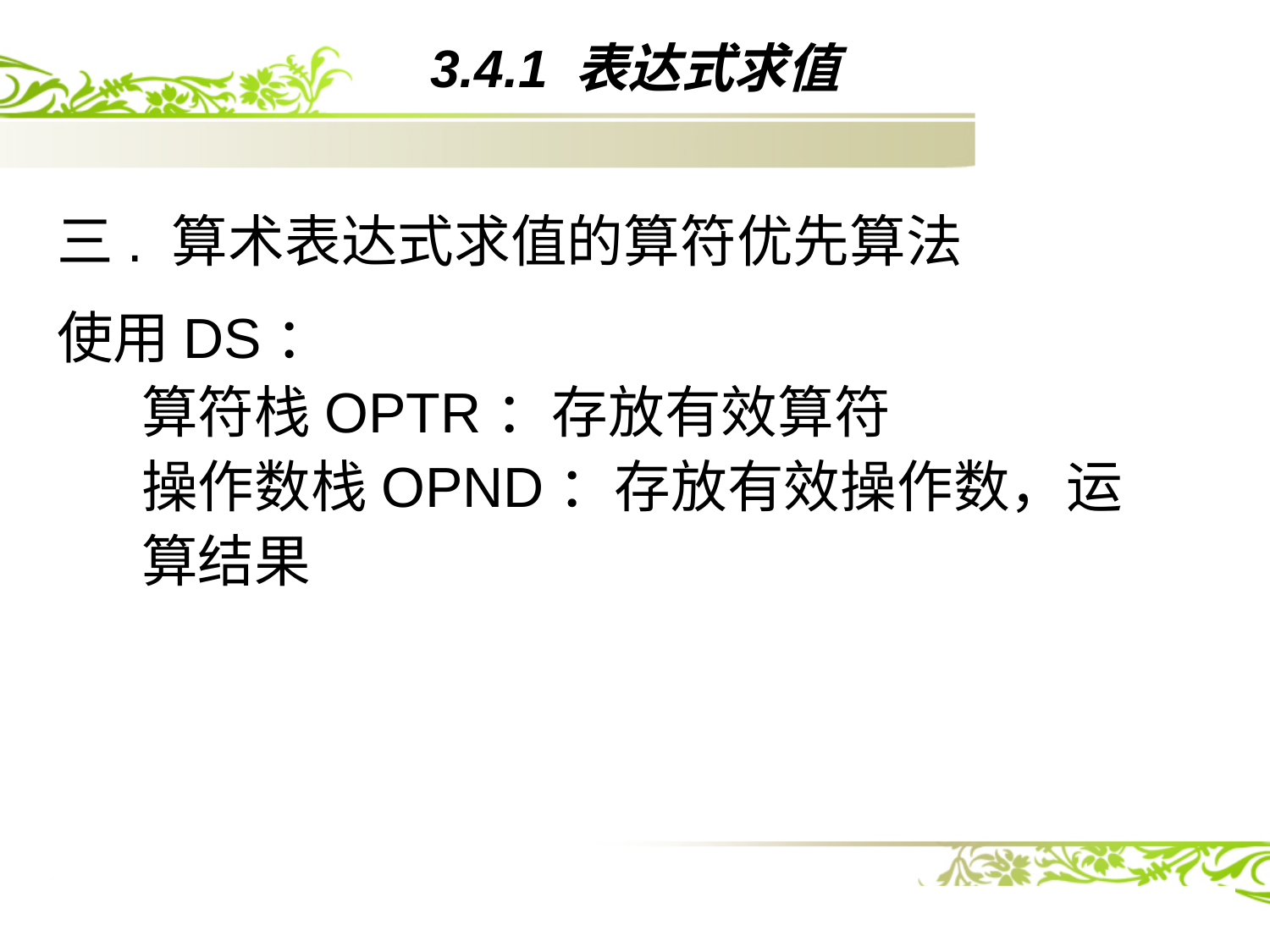

# 3.4.1 表达式求值
三. 算术表达式求值的算符优先算法
使用DS：
算符栈OPTR：存放有效算符
操作数栈OPND：存放有效操作数，运算结果